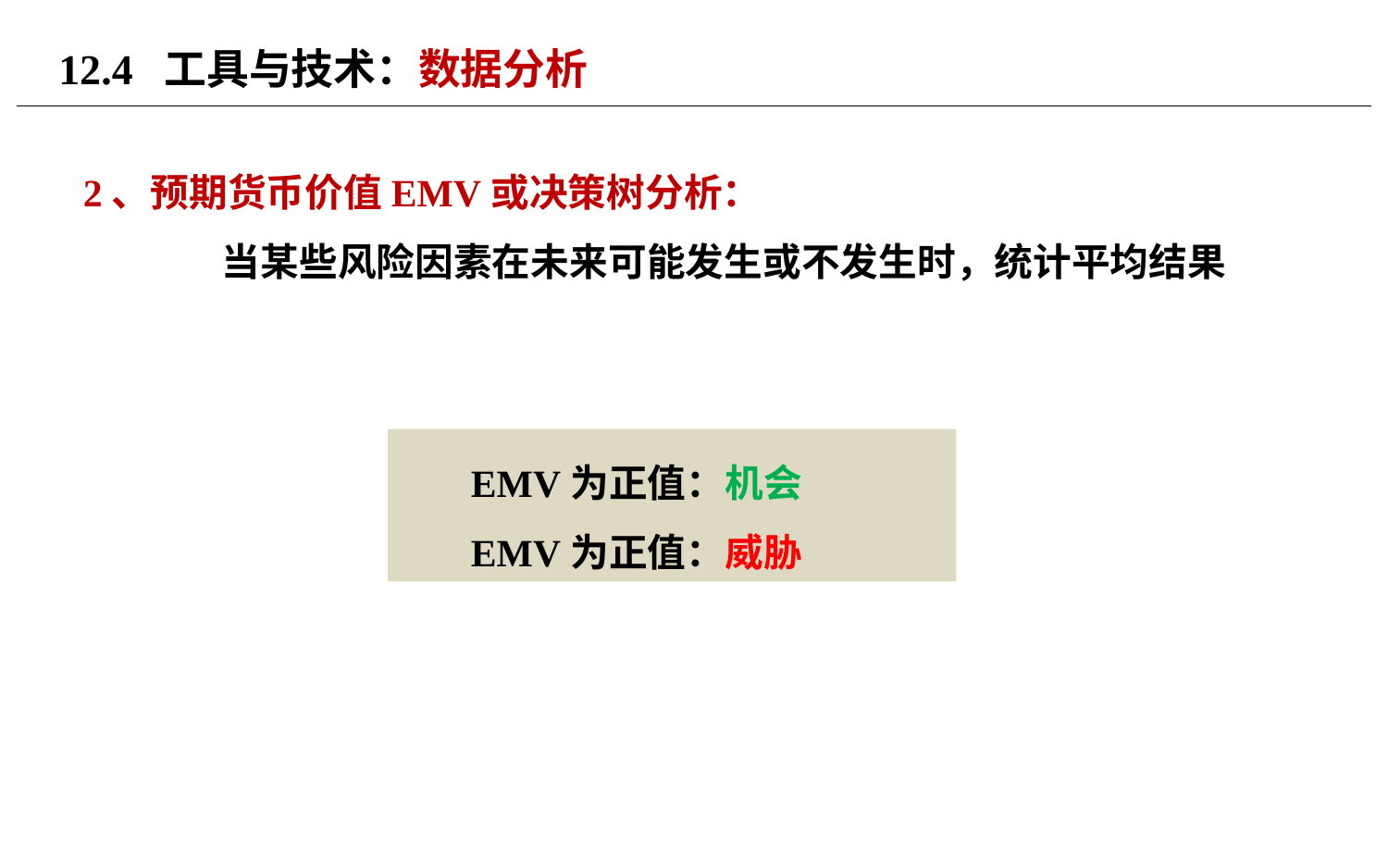

# 12.4  工具与技术：数据分析
2、预期货币价值EMV或决策树分析：
	当某些风险因素在未来可能发生或不发生时，统计平均结果

EMV为正值：机会
EMV为正值：威胁